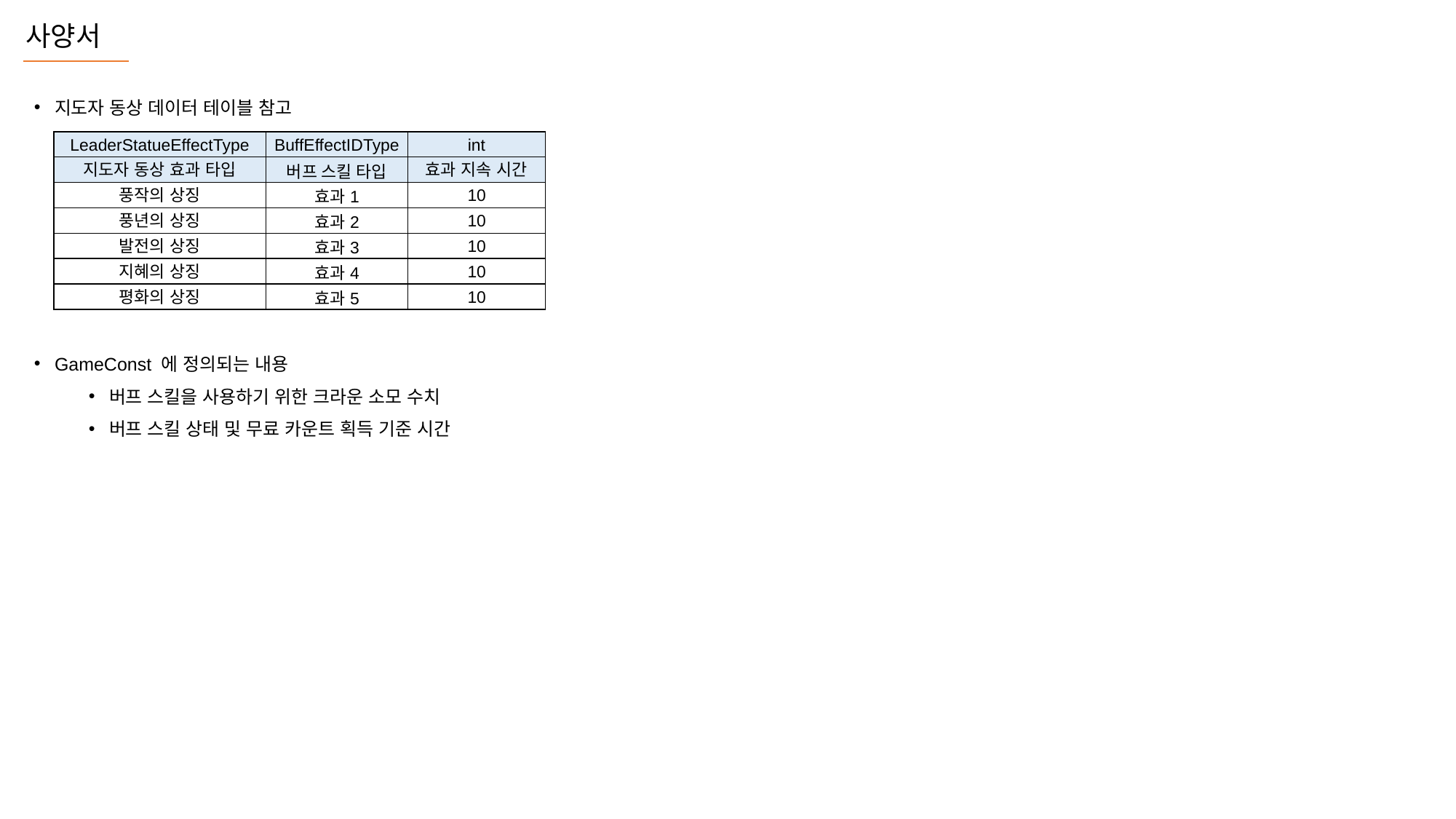

사양서
지도자 동상 데이터 테이블 참고
| LeaderStatueEffectType | BuffEffectIDType | int |
| --- | --- | --- |
| 지도자 동상 효과 타입 | 버프 스킬 타입 | 효과 지속 시간 |
| 풍작의 상징 | 효과1 | 10 |
| 풍년의 상징 | 효과2 | 10 |
| 발전의 상징 | 효과3 | 10 |
| 지혜의 상징 | 효과4 | 10 |
| 평화의 상징 | 효과5 | 10 |
GameConst 에 정의되는 내용
버프 스킬을 사용하기 위한 크라운 소모 수치
버프 스킬 상태 및 무료 카운트 획득 기준 시간